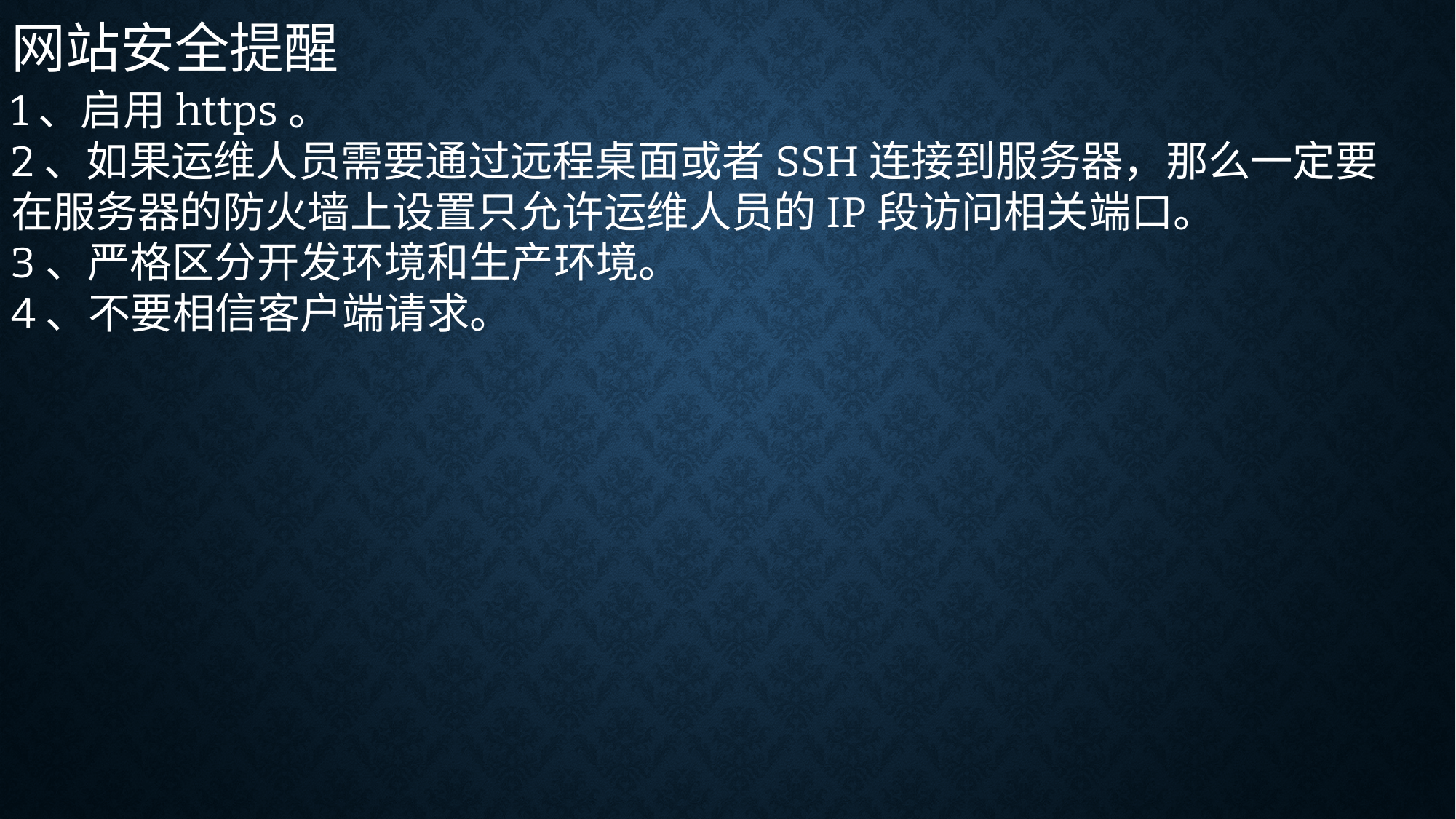

网站安全提醒
1、启用https。
2、如果运维人员需要通过远程桌面或者SSH连接到服务器，那么一定要在服务器的防火墙上设置只允许运维人员的IP段访问相关端口。
3、严格区分开发环境和生产环境。
4、不要相信客户端请求。